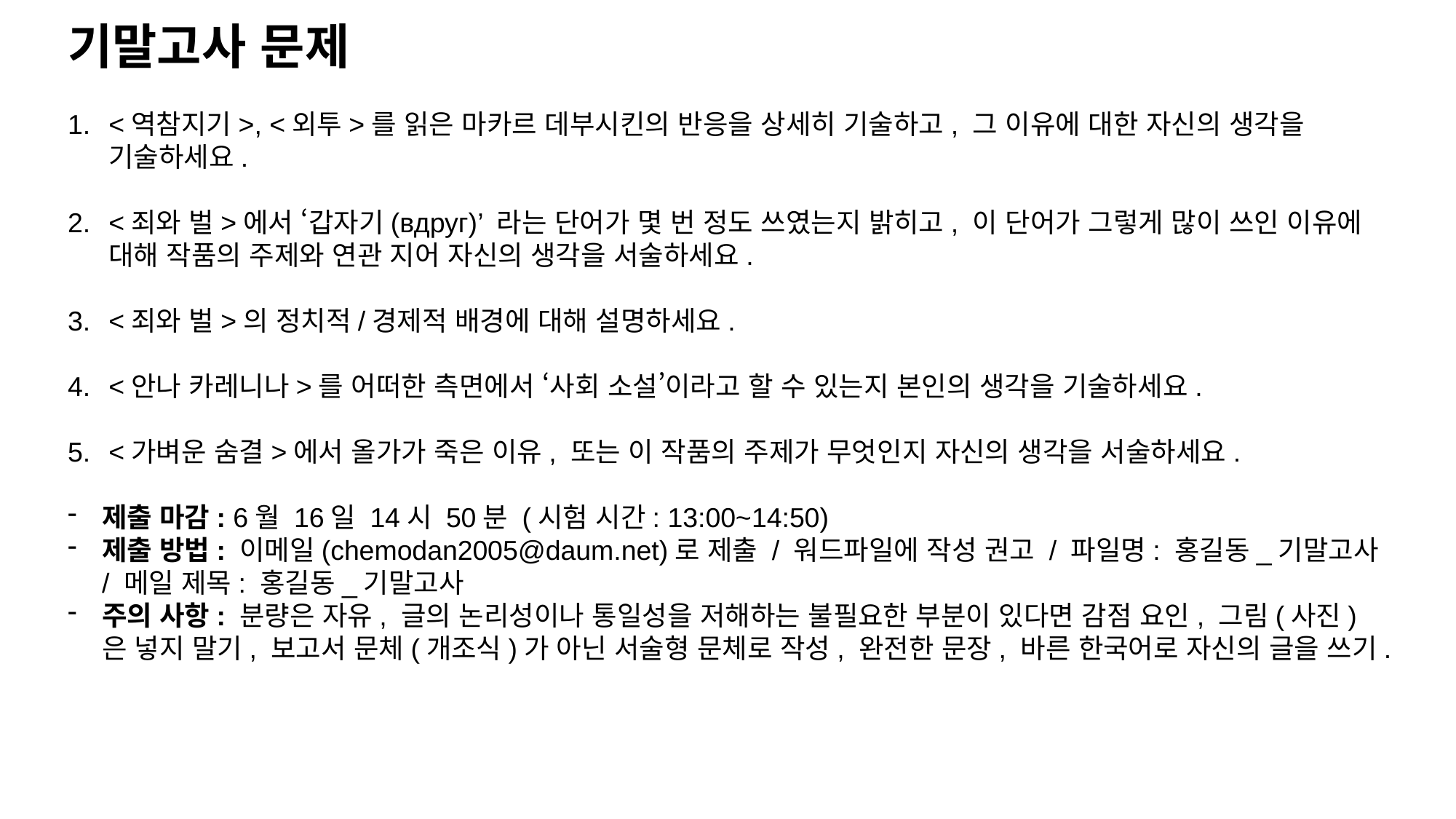

기말고사 문제

<역참지기>, <외투>를 읽은 마카르 데부시킨의 반응을 상세히 기술하고, 그 이유에 대한 자신의 생각을 기술하세요.

<죄와 벌>에서 ‘갑자기(вдруг)’ 라는 단어가 몇 번 정도 쓰였는지 밝히고, 이 단어가 그렇게 많이 쓰인 이유에 대해 작품의 주제와 연관 지어 자신의 생각을 서술하세요.

<죄와 벌>의 정치적/경제적 배경에 대해 설명하세요.

<안나 카레니나>를 어떠한 측면에서 ‘사회 소설’이라고 할 수 있는지 본인의 생각을 기술하세요.

<가벼운 숨결>에서 올가가 죽은 이유, 또는 이 작품의 주제가 무엇인지 자신의 생각을 서술하세요.

제출 마감: 6월 16일 14시 50분 (시험 시간: 13:00~14:50)
제출 방법: 이메일(chemodan2005@daum.net)로 제출 / 워드파일에 작성 권고 / 파일명: 홍길동_기말고사 / 메일 제목: 홍길동_기말고사
주의 사항: 분량은 자유, 글의 논리성이나 통일성을 저해하는 불필요한 부분이 있다면 감점 요인, 그림(사진)은 넣지 말기, 보고서 문체(개조식)가 아닌 서술형 문체로 작성, 완전한 문장, 바른 한국어로 자신의 글을 쓰기.